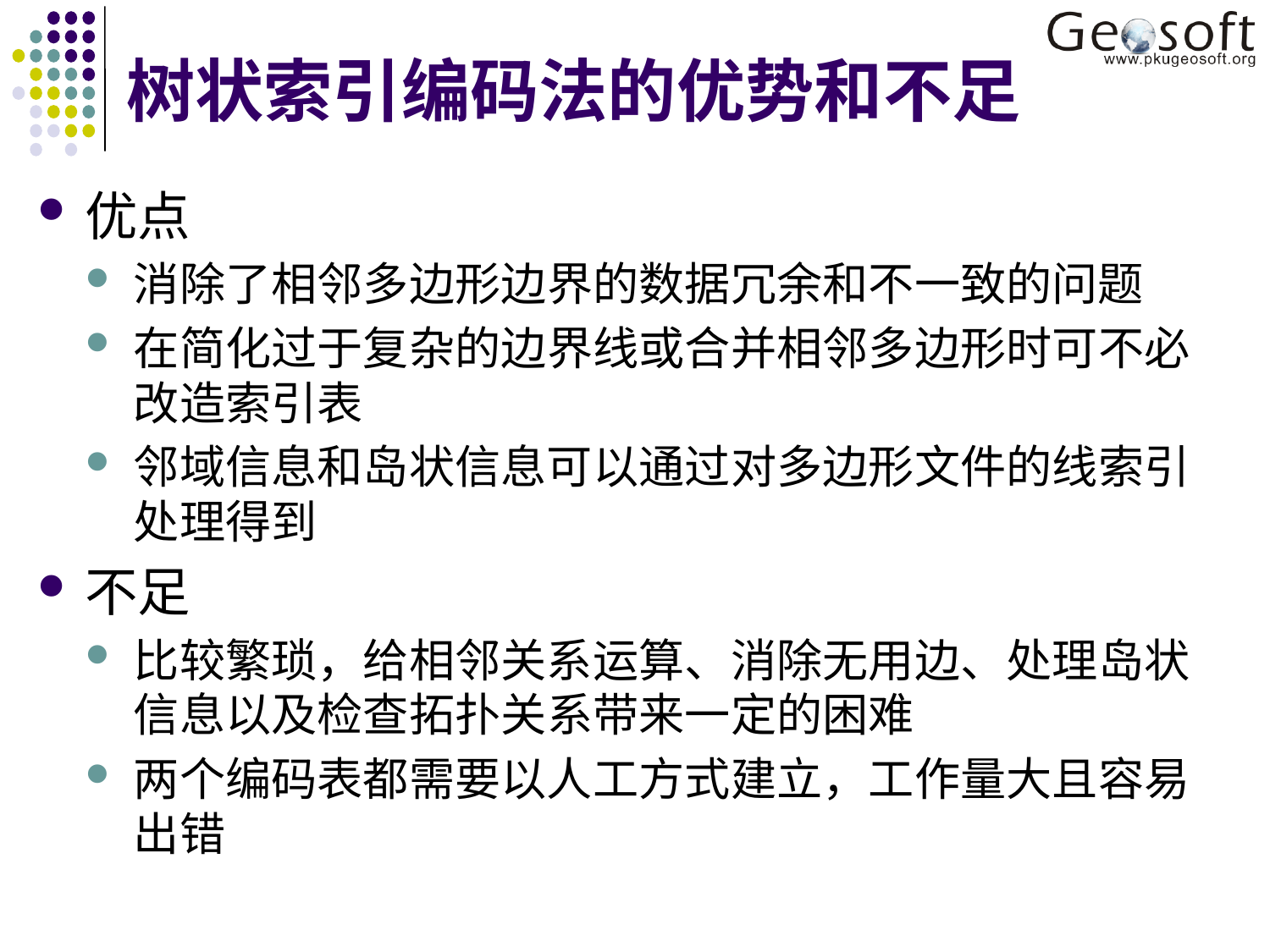

# 树状索引编码法的优势和不足
优点
消除了相邻多边形边界的数据冗余和不一致的问题
在简化过于复杂的边界线或合并相邻多边形时可不必改造索引表
邻域信息和岛状信息可以通过对多边形文件的线索引处理得到
不足
比较繁琐，给相邻关系运算、消除无用边、处理岛状信息以及检查拓扑关系带来一定的困难
两个编码表都需要以人工方式建立，工作量大且容易出错